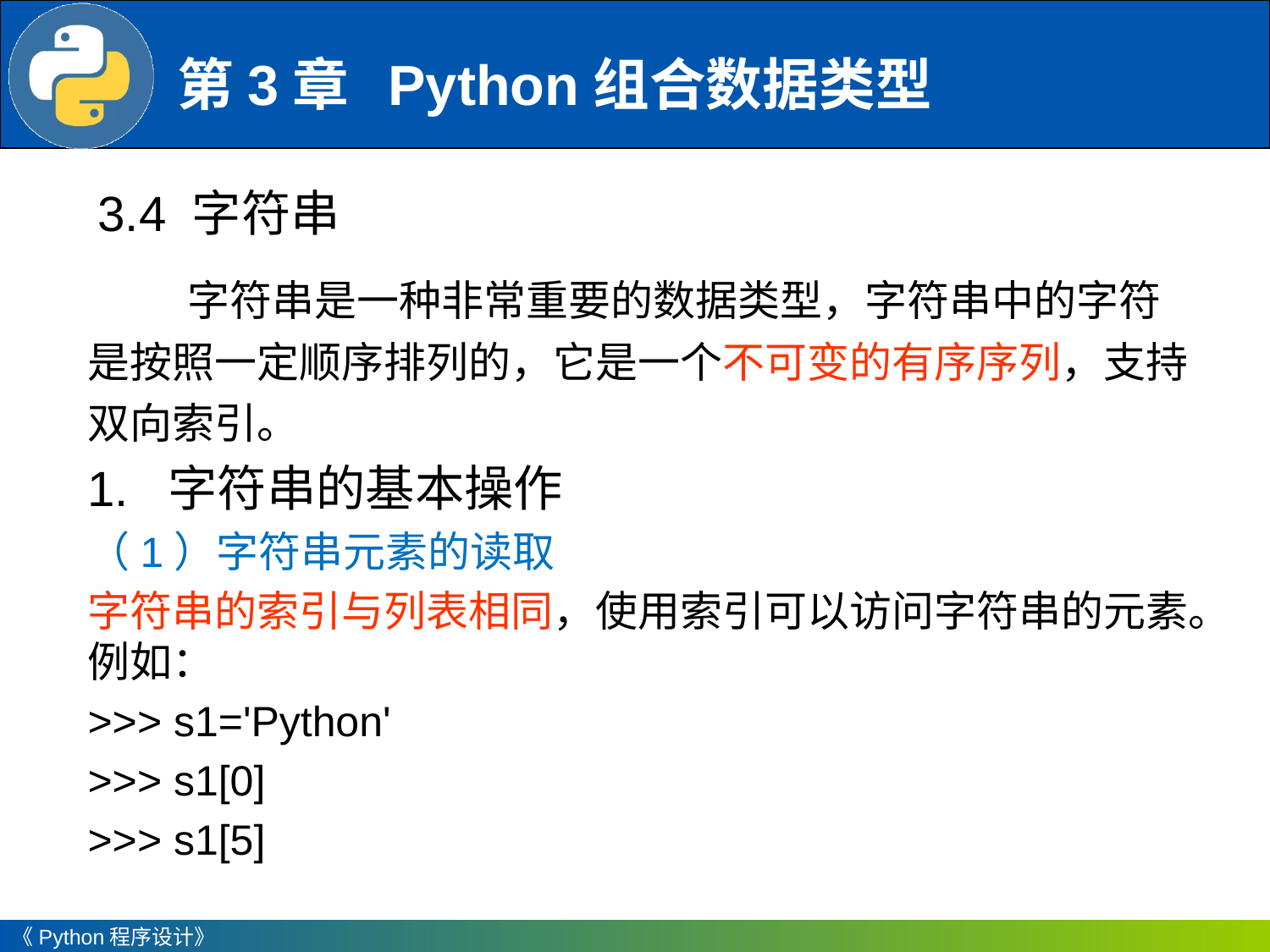

3.4 字符串
字符串是一种非常重要的数据类型，字符串中的字符是按照一定顺序排列的，它是一个不可变的有序序列，支持双向索引。
1.  字符串的基本操作
（1）字符串元素的读取
字符串的索引与列表相同，使用索引可以访问字符串的元素。例如：
>>> s1='Python'
>>> s1[0]
>>> s1[5]